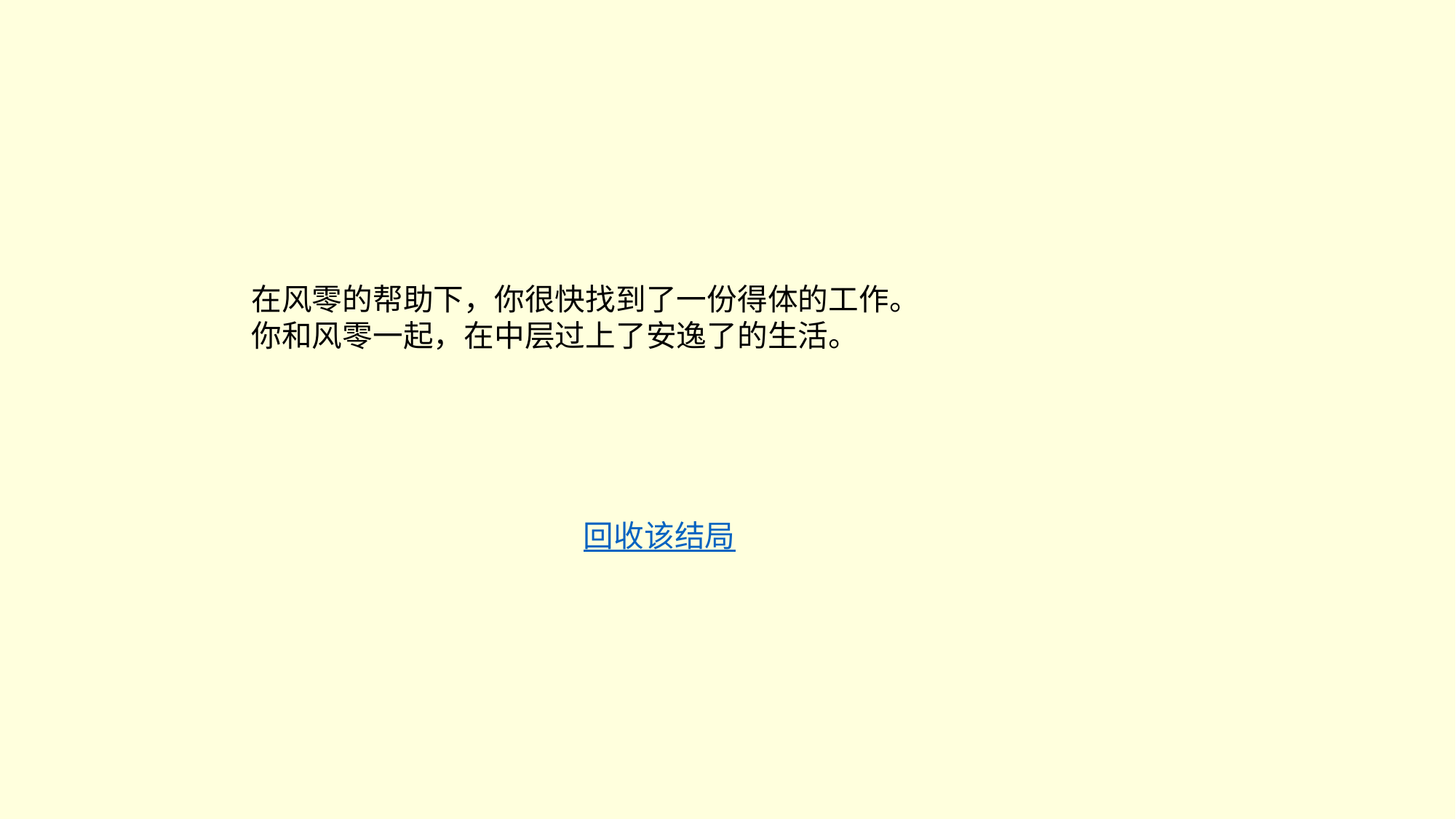

在风零的帮助下，你很快找到了一份得体的工作。
你和风零一起，在中层过上了安逸了的生活。
回收该结局